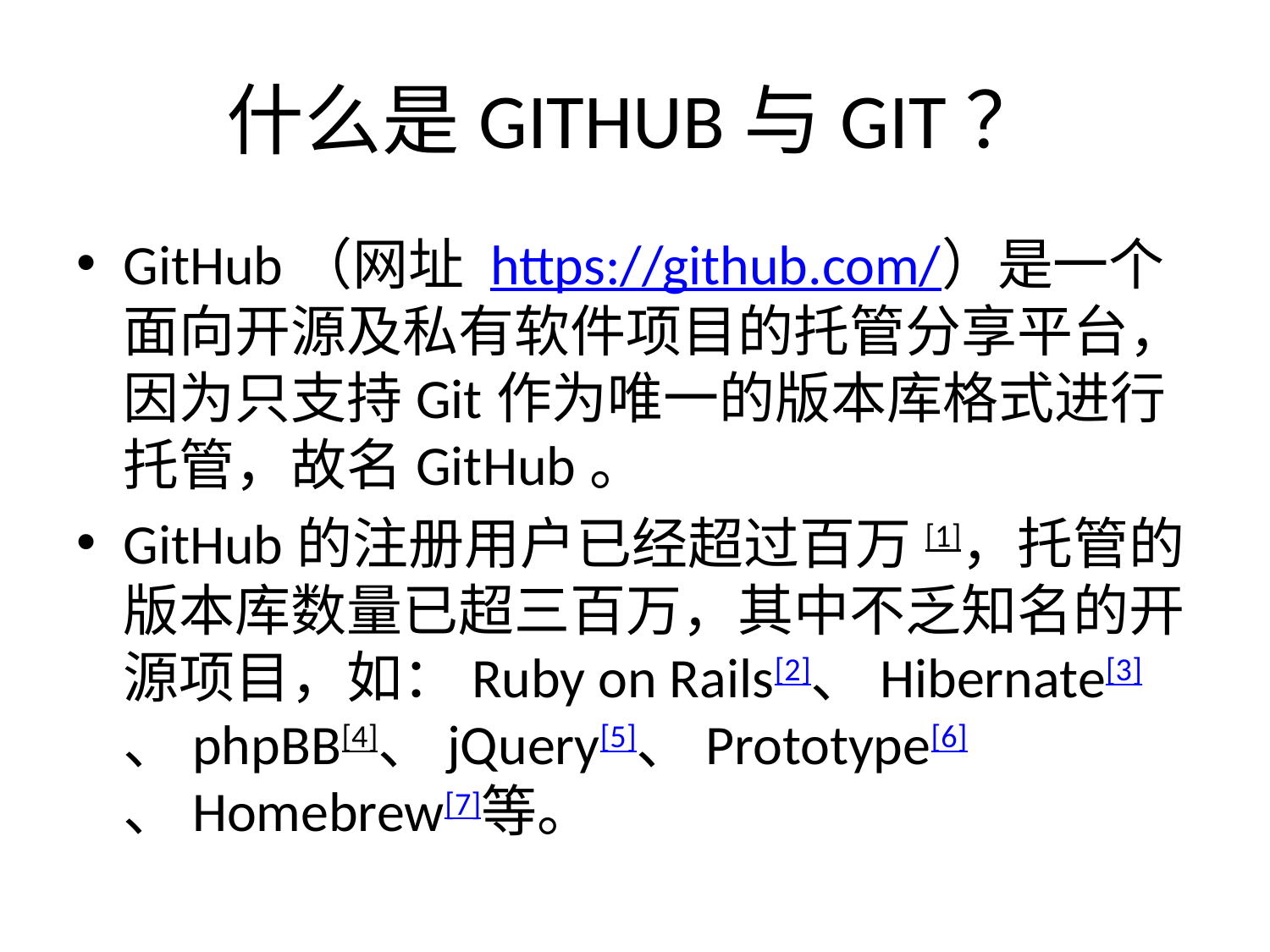

# 什么是GITHUB与GIT？
GitHub（网址 https://github.com/）是一个面向开源及私有软件项目的托管分享平台，因为只支持Git作为唯一的版本库格式进行托管，故名GitHub。
GitHub的注册用户已经超过百万[1]，托管的版本库数量已超三百万，其中不乏知名的开源项目，如：Ruby on Rails[2]、Hibernate[3]、phpBB[4]、jQuery[5]、Prototype[6]、Homebrew[7]等。